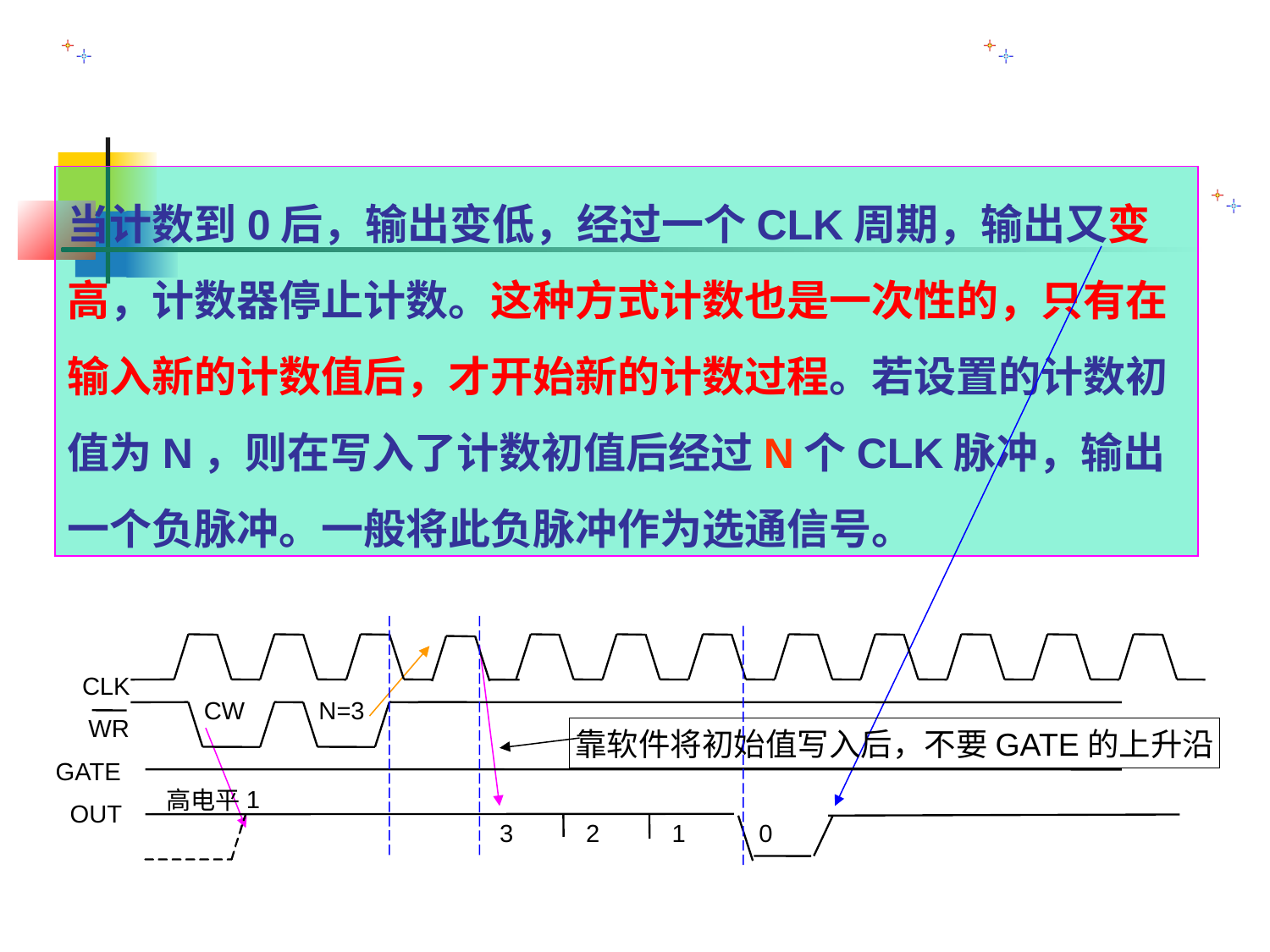

当计数到0后，输出变低，经过一个CLK周期，输出又变高，计数器停止计数。这种方式计数也是一次性的，只有在输入新的计数值后，才开始新的计数过程。若设置的计数初值为N，则在写入了计数初值后经过N个CLK脉冲，输出一个负脉冲。一般将此负脉冲作为选通信号。

CLK

CW
N=3

WR
靠软件将初始值写入后，不要GATE的上升沿

GATE

1
高电平
OUT

3
2
1
0